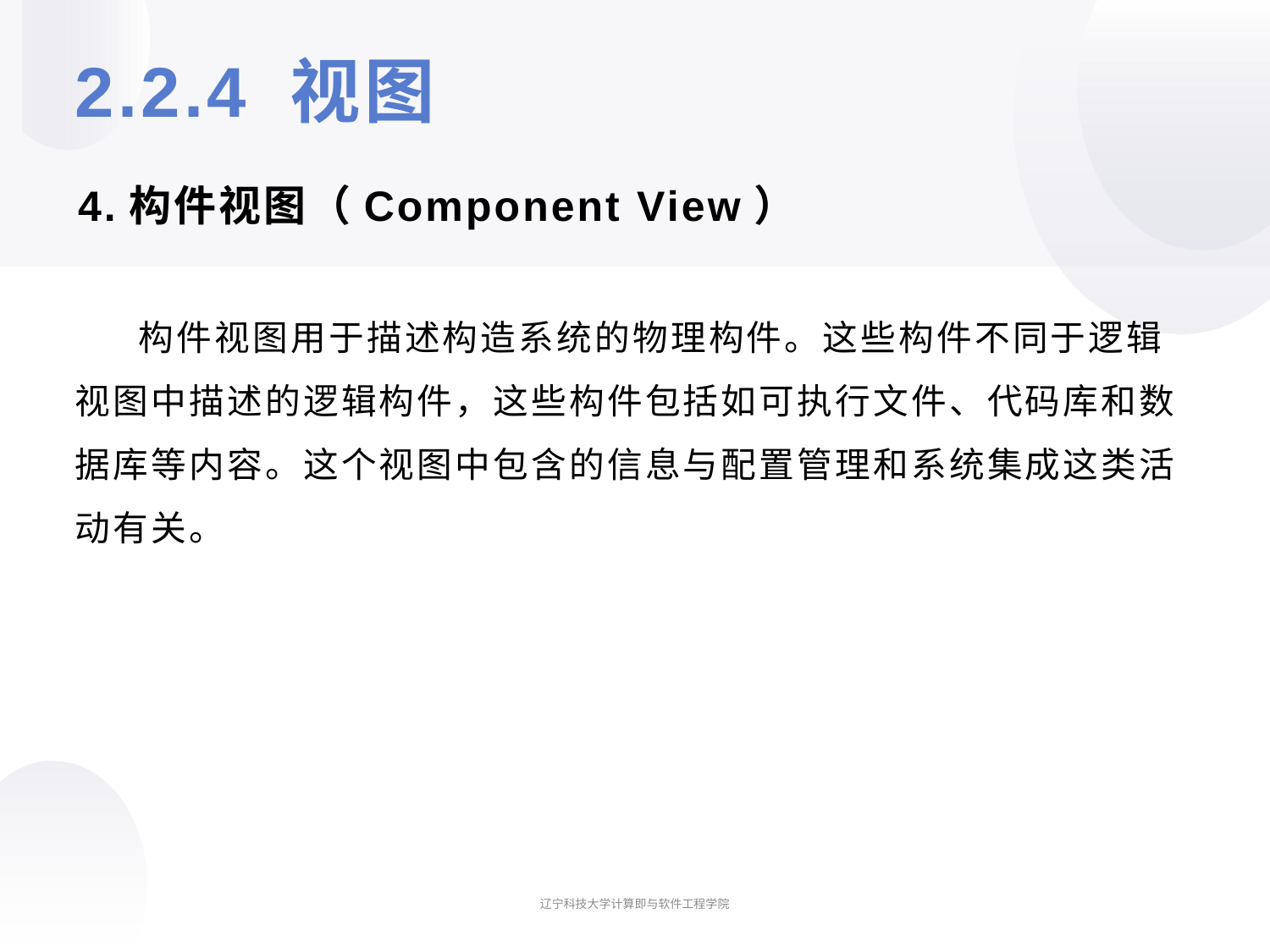

# 2.2.4 视图
4.构件视图（Component View）

构件视图用于描述构造系统的物理构件。这些构件不同于逻辑视图中描述的逻辑构件，这些构件包括如可执行文件、代码库和数据库等内容。这个视图中包含的信息与配置管理和系统集成这类活动有关。

辽宁科技大学计算即与软件工程学院
48